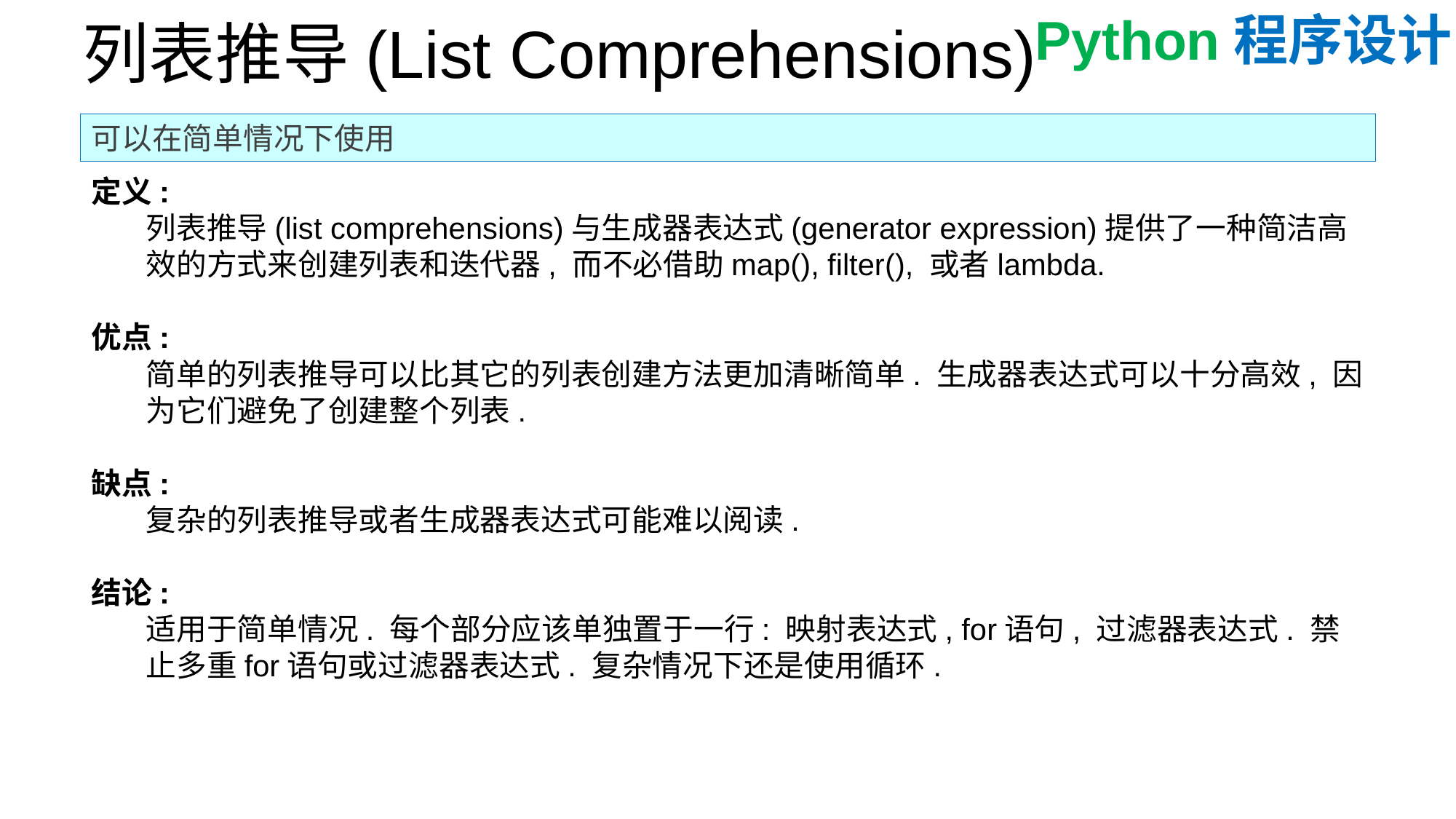

# 列表推导(List Comprehensions)
可以在简单情况下使用
定义:
列表推导(list comprehensions)与生成器表达式(generator expression)提供了一种简洁高效的方式来创建列表和迭代器, 而不必借助map(), filter(), 或者lambda.

优点:
简单的列表推导可以比其它的列表创建方法更加清晰简单. 生成器表达式可以十分高效, 因为它们避免了创建整个列表.

缺点:
复杂的列表推导或者生成器表达式可能难以阅读.

结论:
适用于简单情况. 每个部分应该单独置于一行: 映射表达式, for语句, 过滤器表达式. 禁止多重for语句或过滤器表达式. 复杂情况下还是使用循环.
9